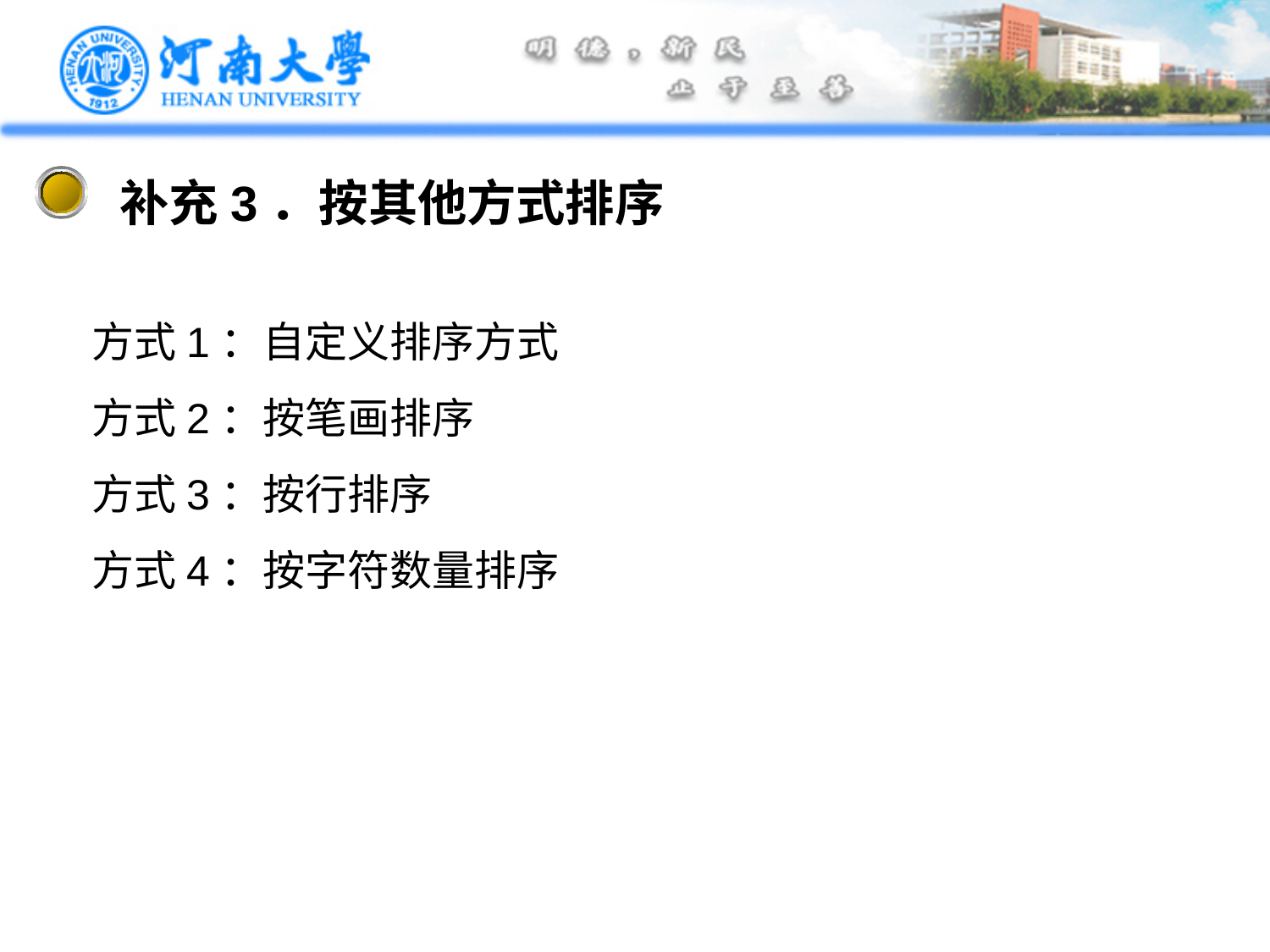

补充3．按其他方式排序

方式1：自定义排序方式
方式2：按笔画排序
方式3：按行排序
方式4：按字符数量排序